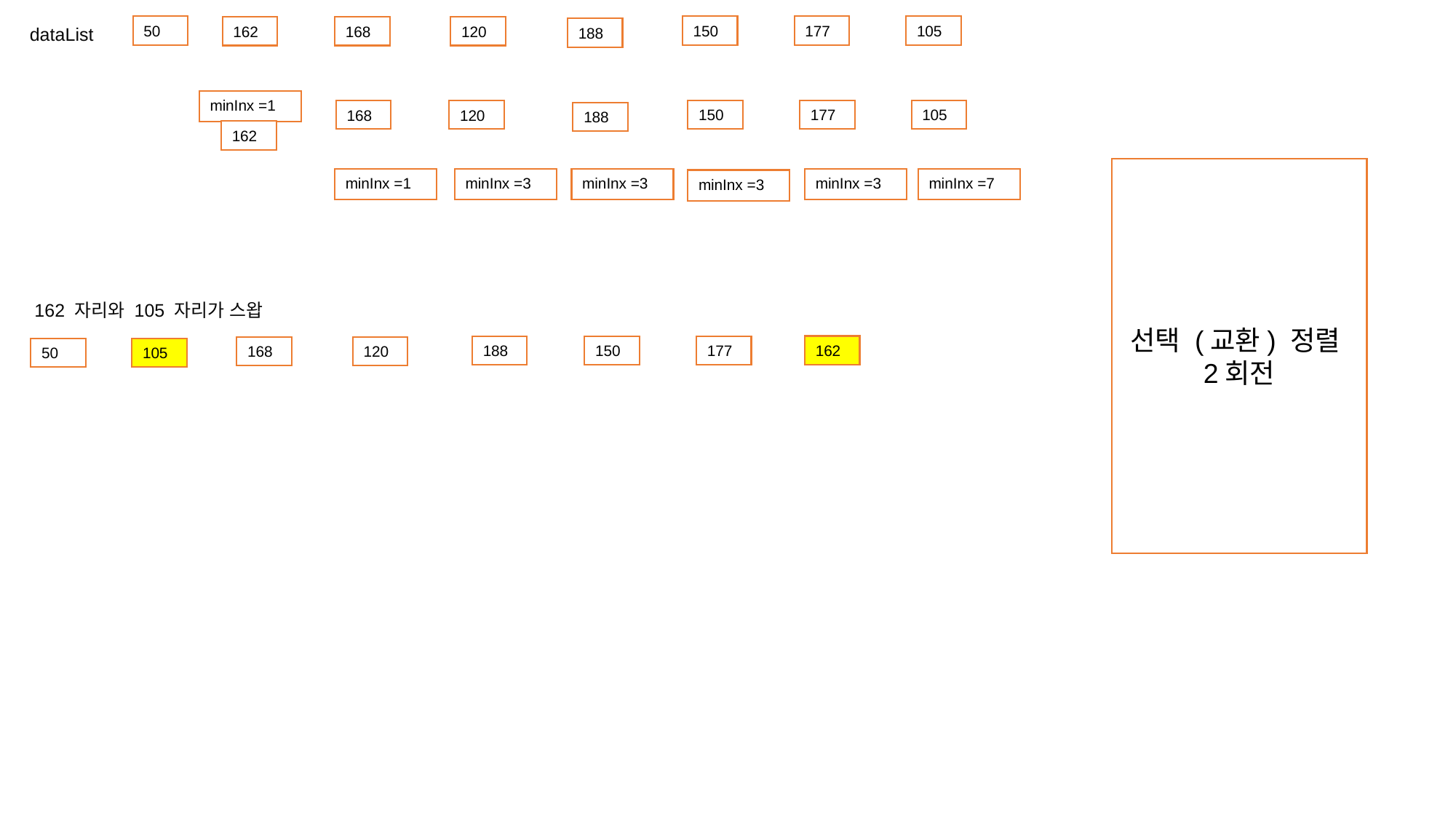

50
105
177
150
168
120
162
dataList
188
minInx =1
105
177
150
168
120
188
162
선택 (교환) 정렬
2회전
minInx =1
minInx =3
minInx =3
minInx =3
minInx =7
minInx =3
162 자리와 105 자리가 스왑
162
188
177
150
168
120
50
105